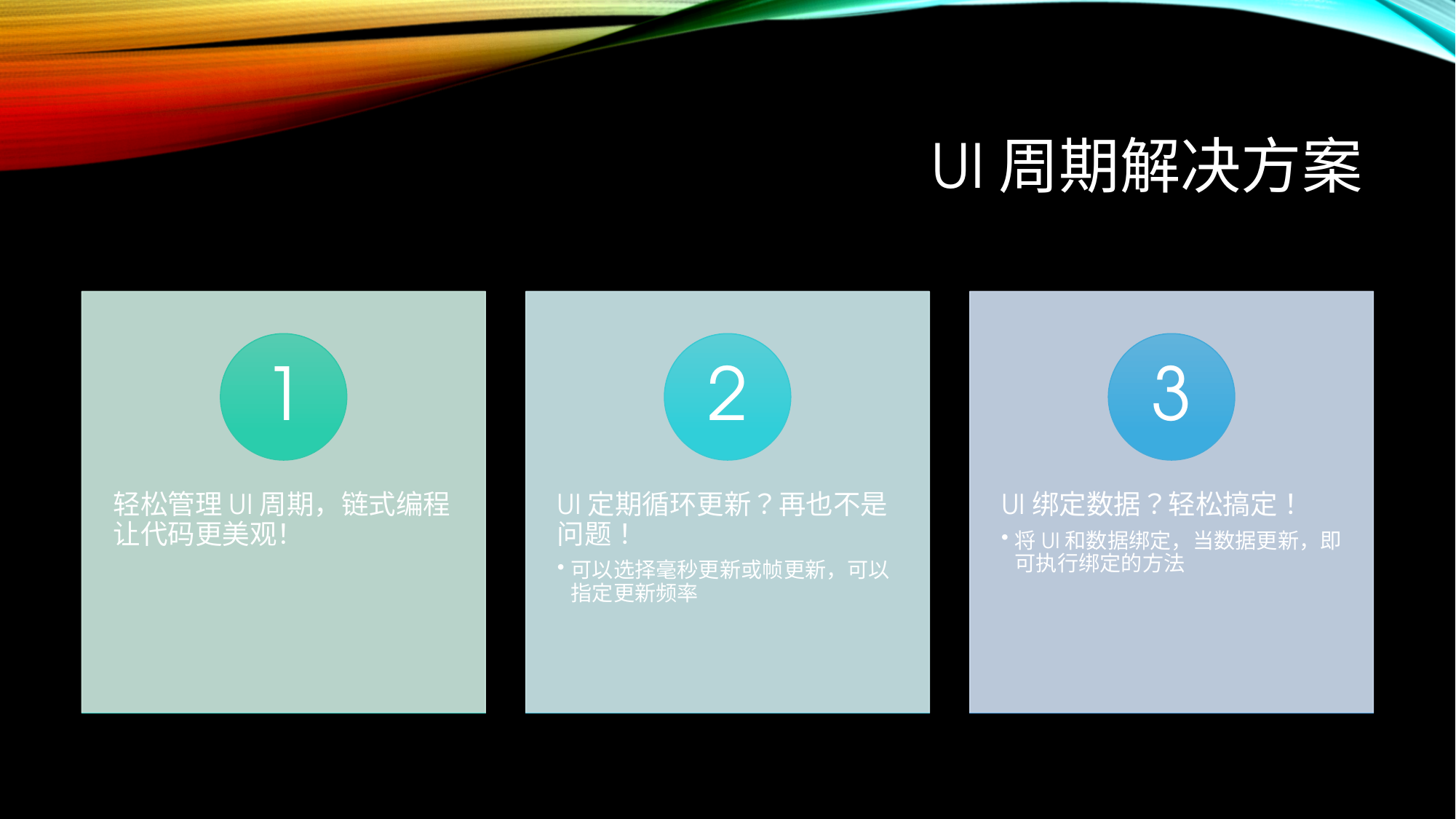

# UI周期解决方案
轻松管理UI周期，链式编程让代码更美观！
1
UI定期循环更新？再也不是问题！
可以选择毫秒更新或帧更新，可以指定更新频率
2
UI绑定数据？轻松搞定！
将UI和数据绑定，当数据更新，即可执行绑定的方法
3